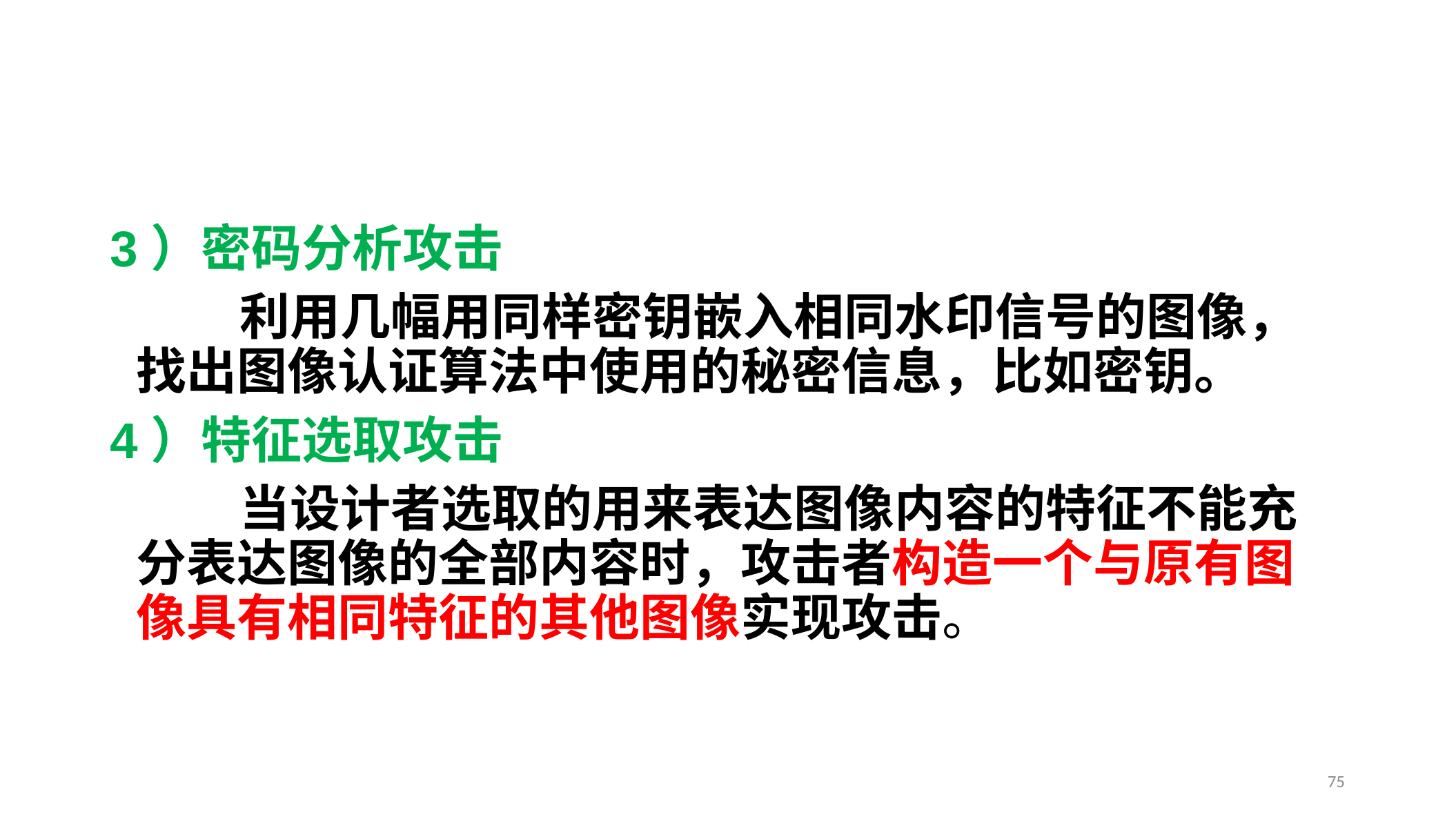

3）密码分析攻击
		利用几幅用同样密钥嵌入相同水印信号的图像，找出图像认证算法中使用的秘密信息，比如密钥。
4）特征选取攻击
		当设计者选取的用来表达图像内容的特征不能充分表达图像的全部内容时，攻击者构造一个与原有图像具有相同特征的其他图像实现攻击。
75